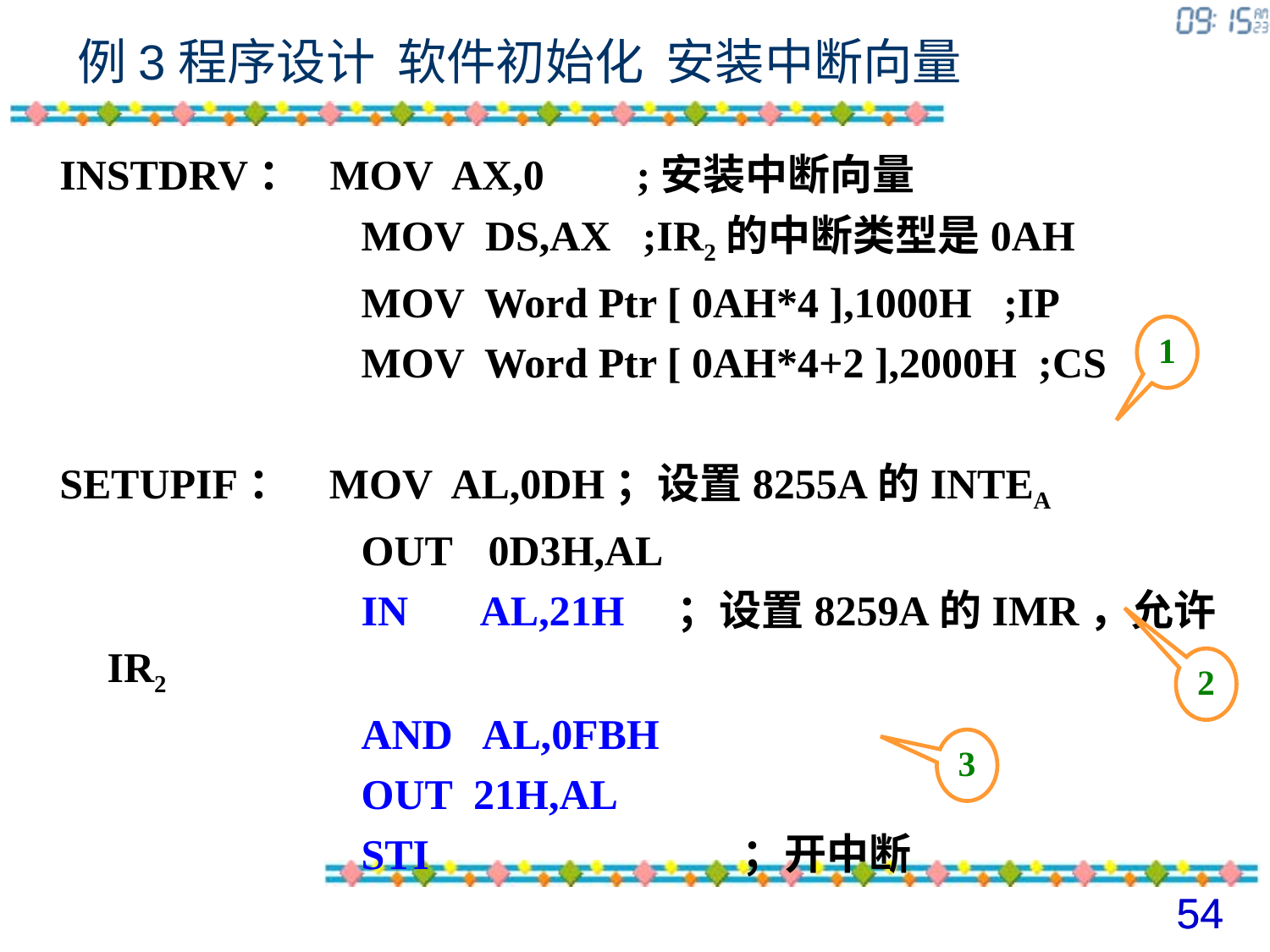

# 例3程序设计  软件初始化  安装中断向量
INSTDRV：  MOV  AX,0	  ;安装中断向量
			MOV  DS,AX   ;IR2的中断类型是0AH
			MOV  Word Ptr [ 0AH*4 ],1000H   ;IP
			MOV  Word Ptr [ 0AH*4+2 ],2000H  ;CS

SETUPIF：   MOV  AL,0DH	；设置8255A的INTEA
			OUT	0D3H,AL
			IN       AL,21H    ；设置8259A的IMR，允许IR2
			AND   AL,0FBH
			OUT  21H,AL
			STI			；开中断
1
2
3